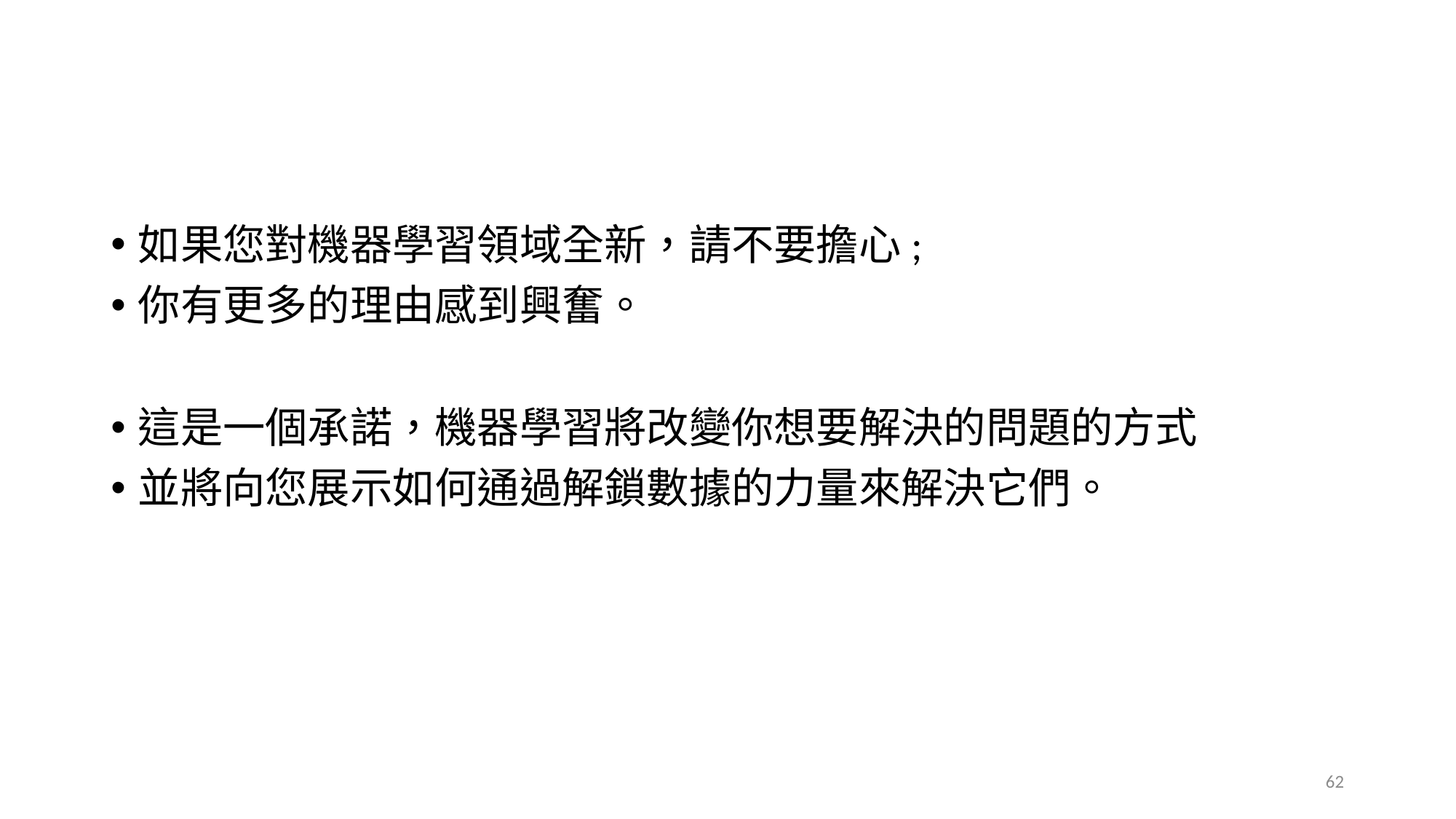

#
如果您對機器學習領域全新，請不要擔心;
你有更多的理由感到興奮。

這是一個承諾，機器學習將改變你想要解決的問題的方式
並將向您展示如何通過解鎖數據的力量來解決它們。
62